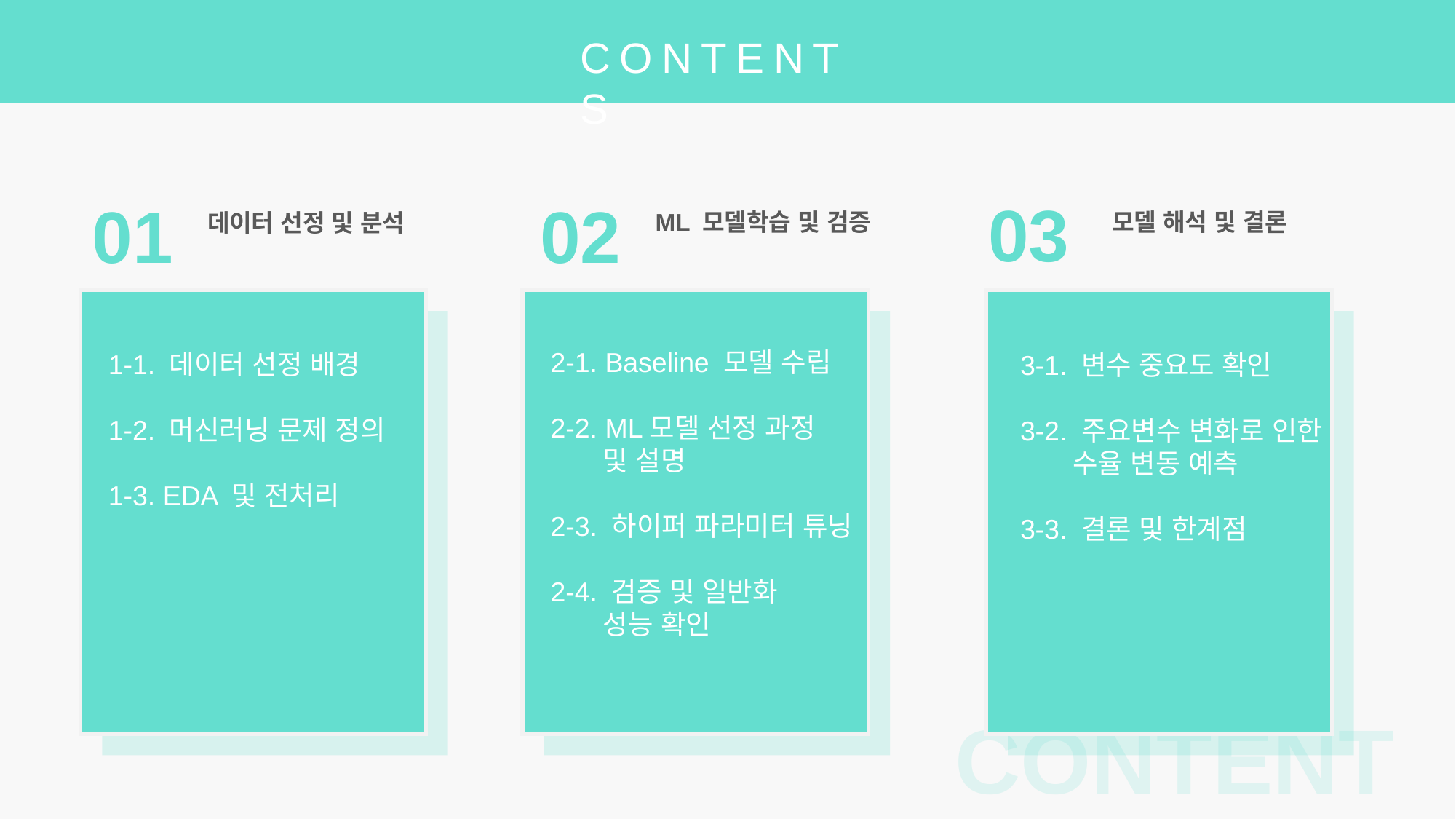

CONTENTS
03
모델 해석 및 결론
02
ML 모델학습 및 검증

01
데이터 선정 및 분석

1-1. 데이터 선정 배경

1-2. 머신러닝 문제 정의

1-3. EDA 및 전처리

2-1. Baseline 모델 수립

2-2. ML모델 선정 과정
      및 설명

2-3. 하이퍼 파라미터 튜닝

2-4. 검증 및 일반화
      성능 확인

3-1. 변수 중요도 확인

3-2. 주요변수 변화로 인한
      수율 변동 예측

3-3. 결론 및 한계점

CONTENTS